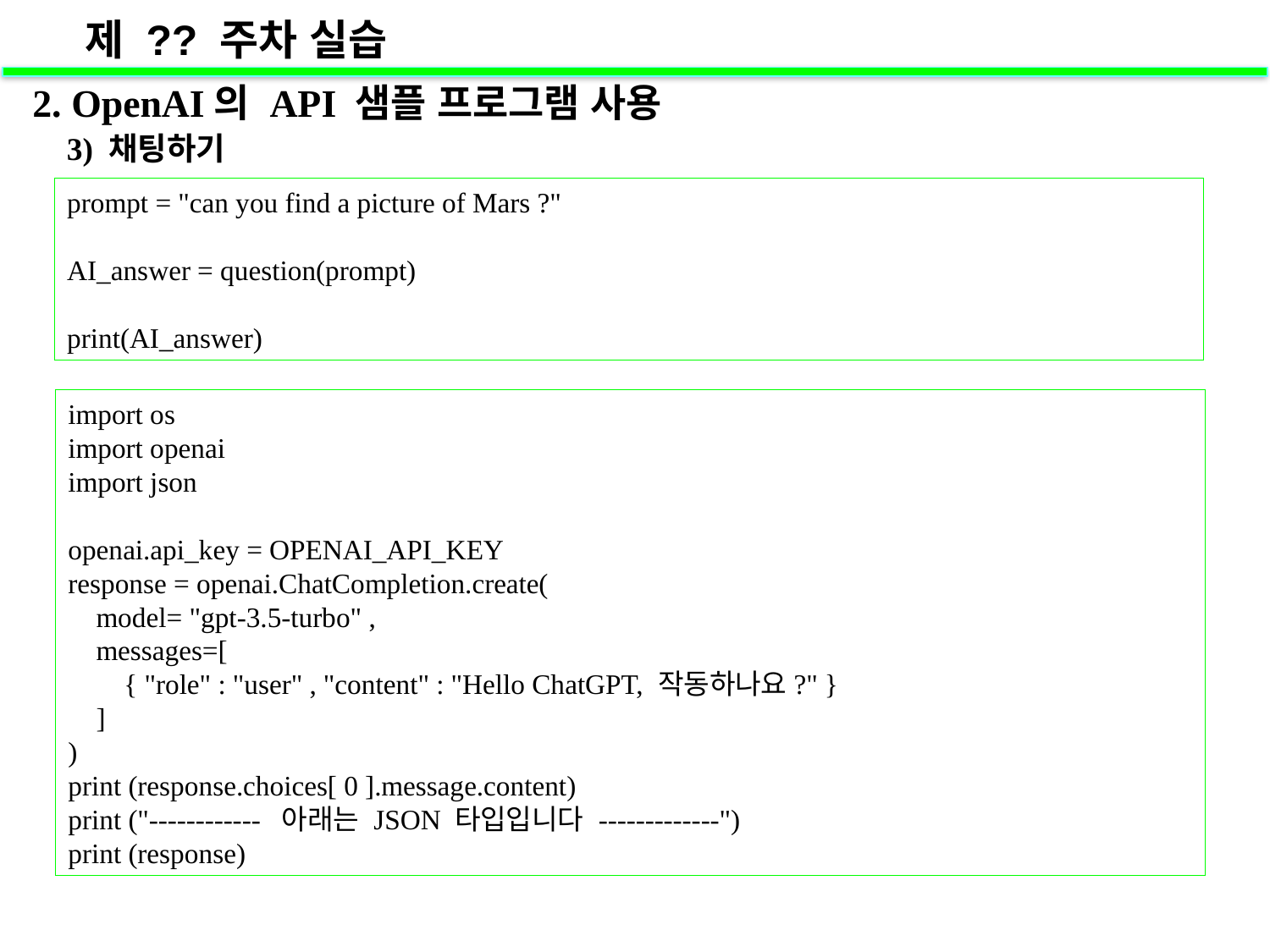

제 ?? 주차 실습

2. OpenAI의 API 샘플 프로그램 사용
  3) 채팅하기
prompt = "can you find a picture of Mars ?"
AI_answer = question(prompt)
print(AI_answer)
import os
import openai
import json
openai.api_key = OPENAI_API_KEY
response = openai.ChatCompletion.create(
    model= "gpt-3.5-turbo" ,
    messages=[
        { "role" : "user" , "content" : "Hello ChatGPT, 작동하나요?" }
    ]
)
print (response.choices[ 0 ].message.content)
print ("------------  아래는 JSON 타입입니다 -------------")
print (response)